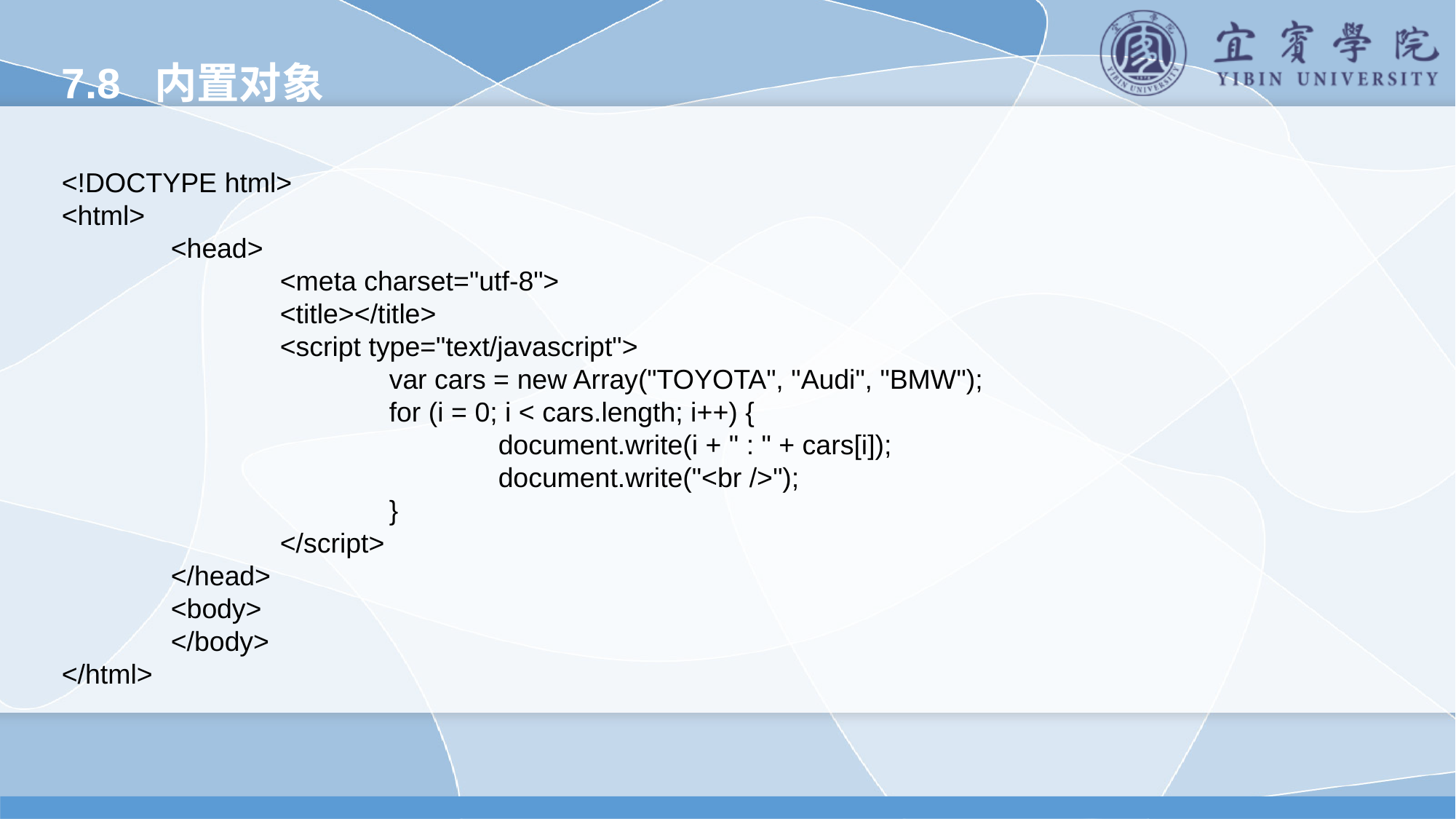

7.8  内置对象
<!DOCTYPE html>
<html>
	<head>
		<meta charset="utf-8">
		<title></title>
		<script type="text/javascript">
			var cars = new Array("TOYOTA", "Audi", "BMW");
			for (i = 0; i < cars.length; i++) {
				document.write(i + " : " + cars[i]);
				document.write("<br />");
			}
		</script>
	</head>
	<body>
	</body>
</html>